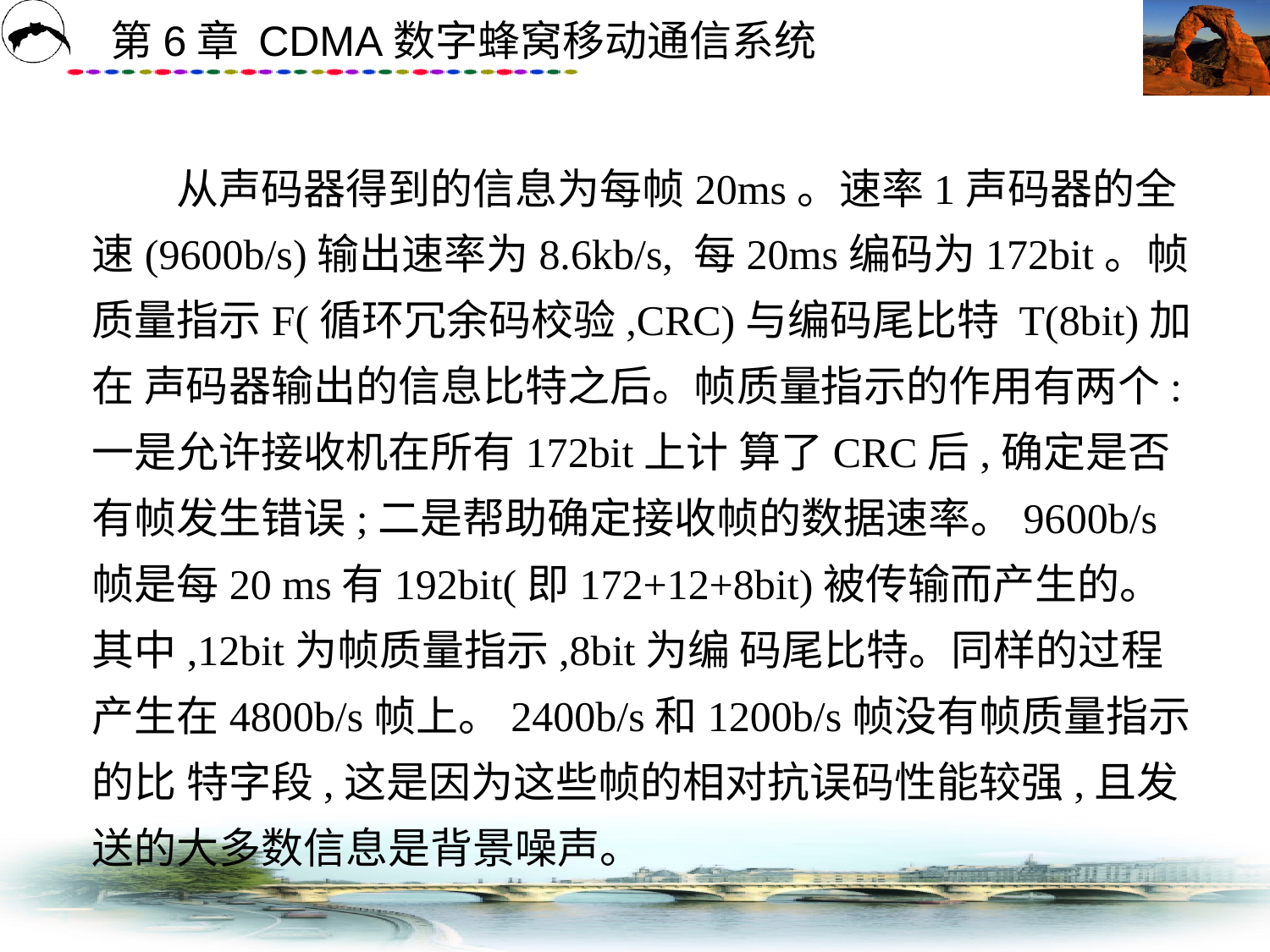

# 从声码器得到的信息为每帧20ms。速率1声码器的全速(9600b/s)输出速率为8.6kb/s, 每20ms编码为172bit。帧质量指示F(循环冗余码校验,CRC)与编码尾比特 T(8bit)加在 声码器输出的信息比特之后。帧质量指示的作用有两个:一是允许接收机在所有172bit上计 算了CRC后,确定是否有帧发生错误;二是帮助确定接收帧的数据速率。9600b/s帧是每20 ms有192bit(即172+12+8bit)被传输而产生的。其中,12bit为帧质量指示,8bit为编 码尾比特。同样的过程产生在4800b/s帧上。2400b/s和1200b/s帧没有帧质量指示的比 特字段,这是因为这些帧的相对抗误码性能较强,且发送的大多数信息是背景噪声。